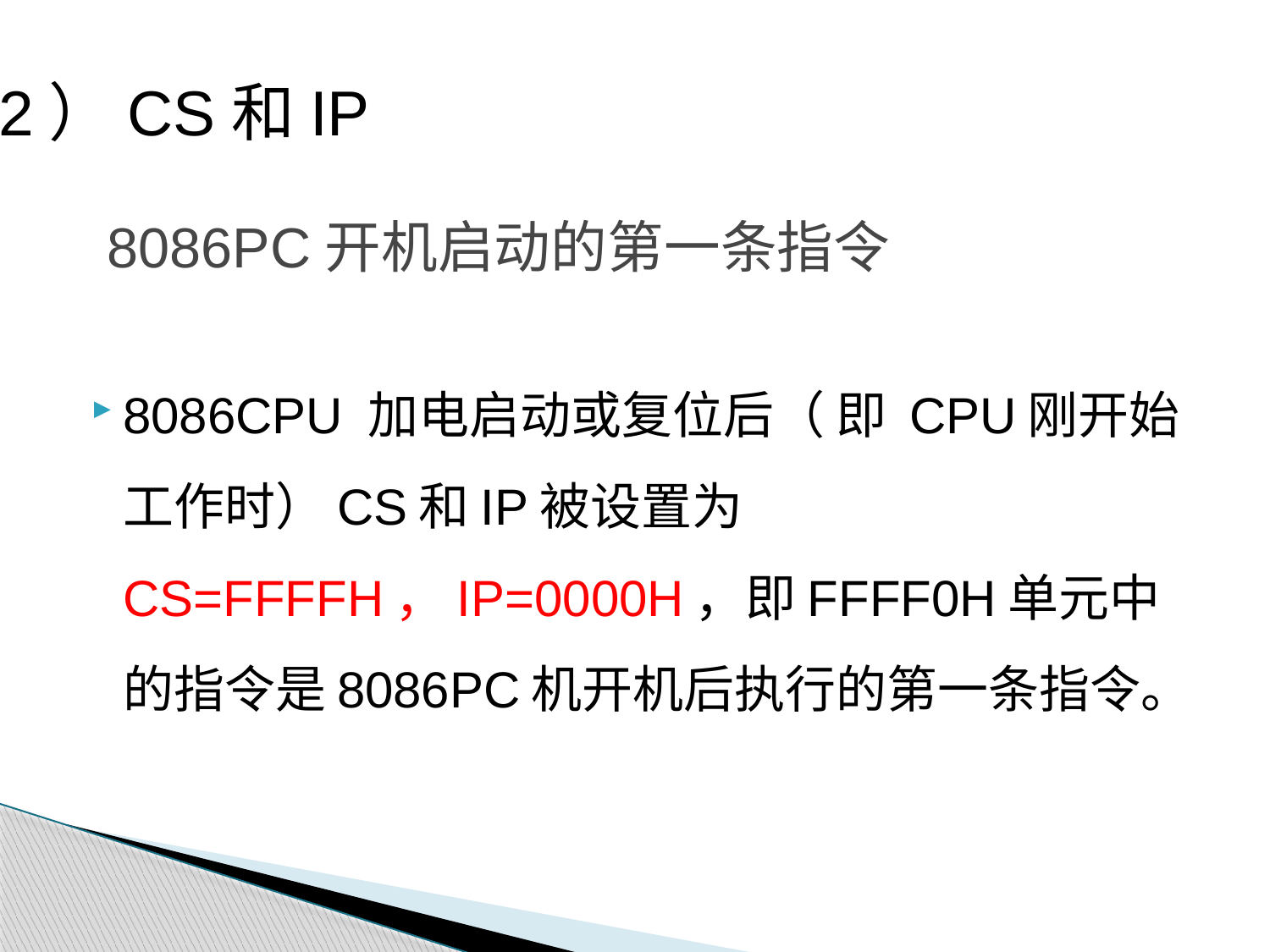

2）CS和IP
# 8086PC开机启动的第一条指令
8086CPU 加电启动或复位后（ 即 CPU刚开始工作时）CS和IP被设置为CS=FFFFH，IP=0000H，即FFFF0H单元中的指令是8086PC机开机后执行的第一条指令。